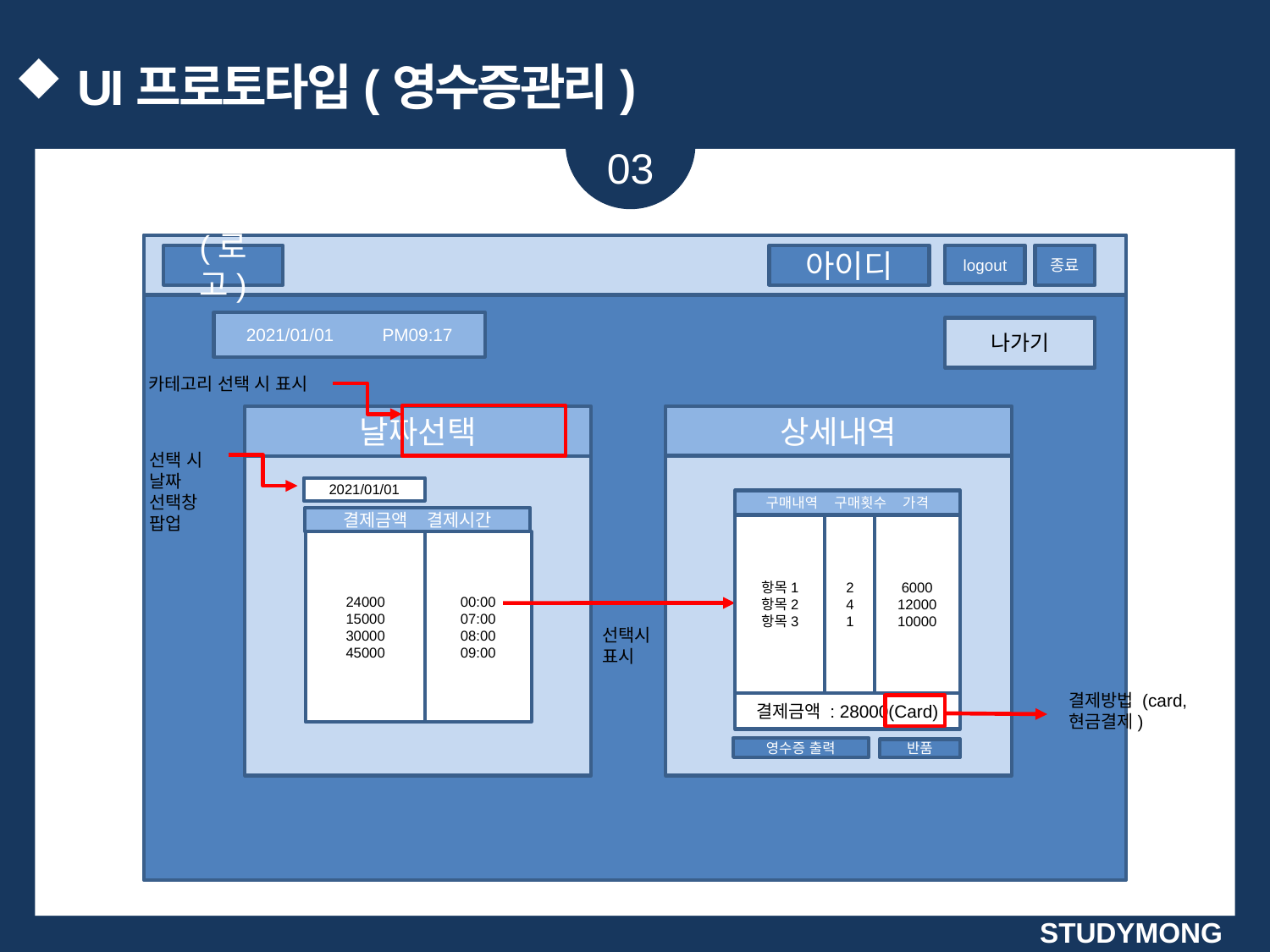

UI프로토타입(영수증관리)

03

(로고)
아이디
logout
종료
2021/01/01          PM09:17
나가기
카테고리 선택 시 표시

상세내역
날짜선택
선택 시 날짜 선택창 팝업

2021/01/01
구매내역    구매횟수    가격

항목1
항목2

결제금액    결제시간
항목1
항목2
항목3
2
4
1
6000
12000
10000

00:00
07:00
08:00
09:00
24000
15000
30000
45000
선택시 표시
결제방법 (card, 현금결제)
결제금액 : 28000(Card)

영수증 출력
반품
STUDYMONG